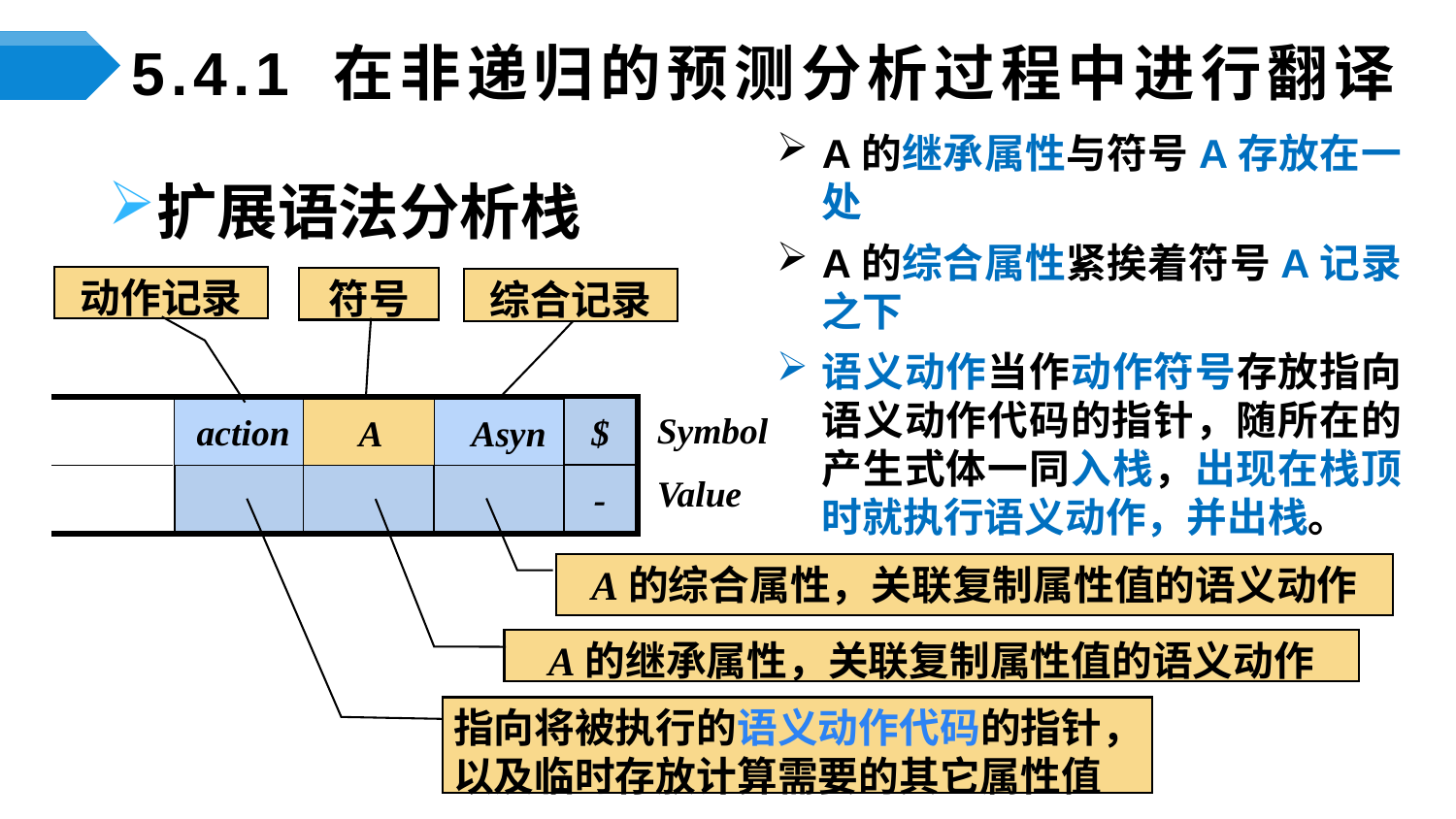

# 5.4.1 在非递归的预测分析过程中进行翻译
A的继承属性与符号A存放在一处
A的综合属性紧挨着符号A记录之下
语义动作当作动作符号存放指向语义动作代码的指针，随所在的产生式体一同入栈，出现在栈顶时就执行语义动作，并出栈。
扩展语法分析栈
动作记录
符号
综合记录
      A
    Asyn
 action
   $
 Symbol

 Value

-

A的综合属性，关联复制属性值的语义动作
A的继承属性，关联复制属性值的语义动作
指向将被执行的语义动作代码的指针，
以及临时存放计算需要的其它属性值